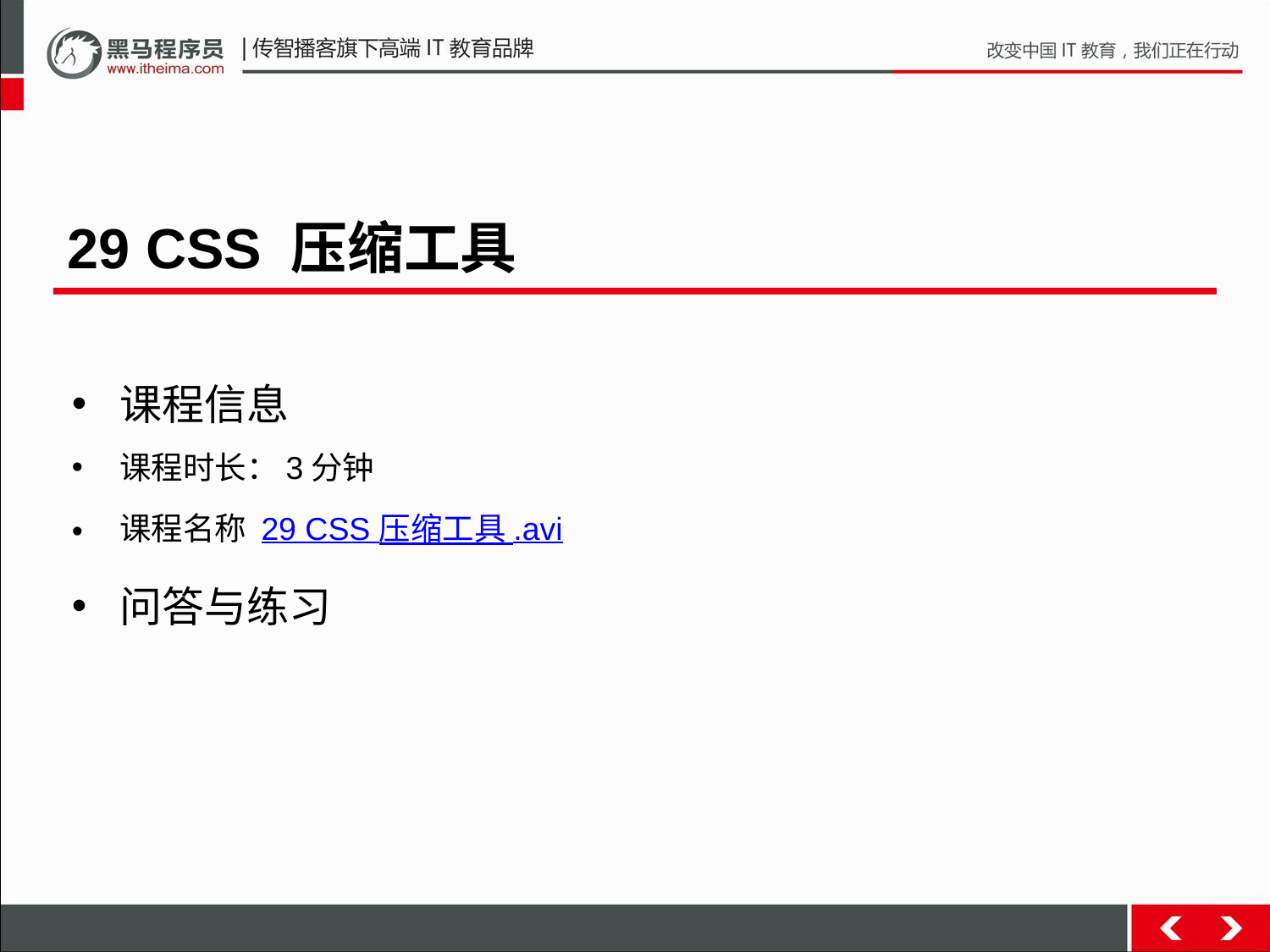

29 CSS 压缩工具
课程信息
课程时长：3分钟
课程名称 29 CSS 压缩工具 .avi
问答与练习